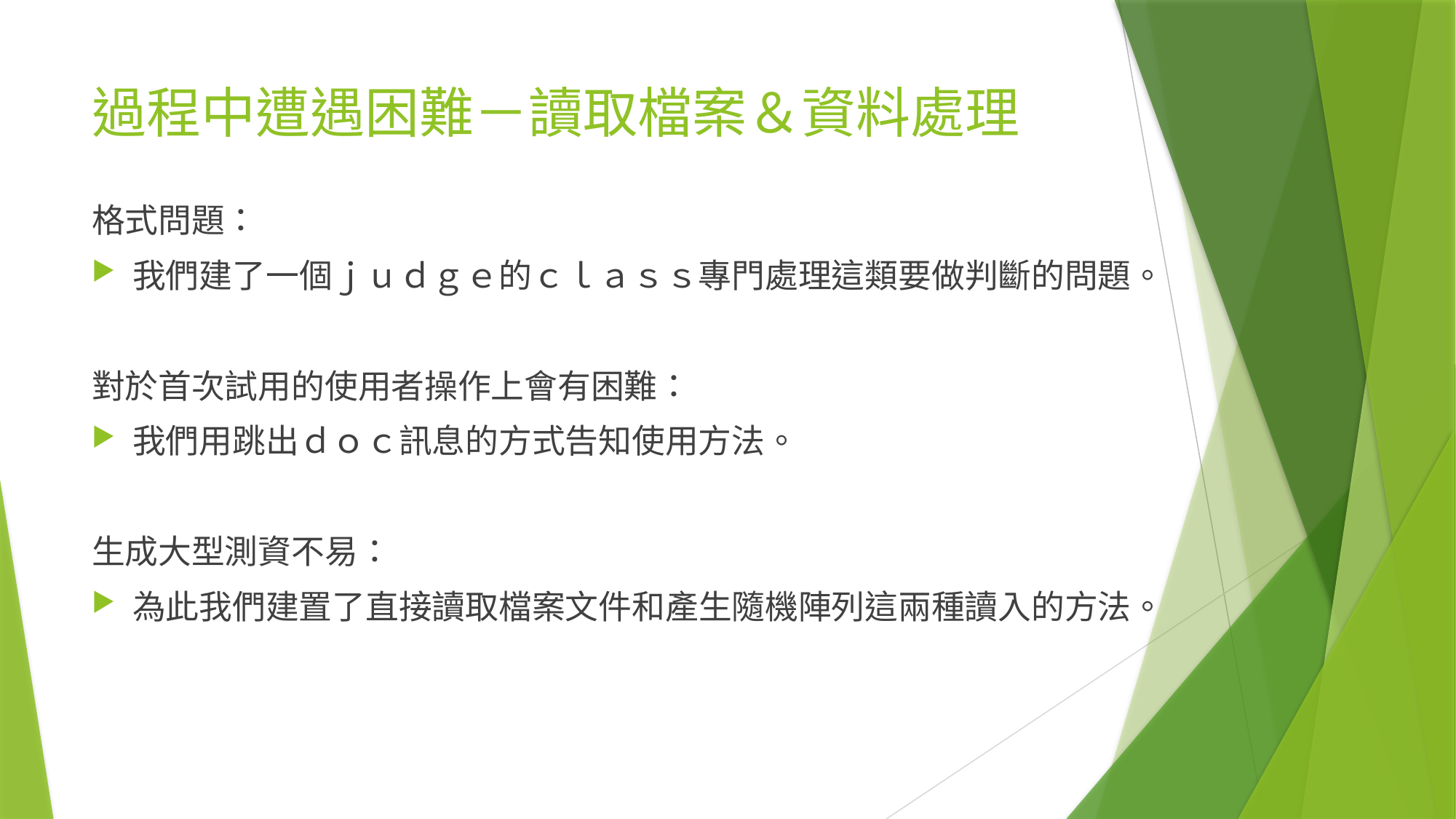

# 過程中遭遇困難－讀取檔案＆資料處理
格式問題：
我們建了一個ｊｕｄｇｅ的ｃｌａｓｓ專門處理這類要做判斷的問題。

對於首次試用的使用者操作上會有困難：
我們用跳出ｄｏｃ訊息的方式告知使用方法。

生成大型測資不易：
為此我們建置了直接讀取檔案文件和產生隨機陣列這兩種讀入的方法。